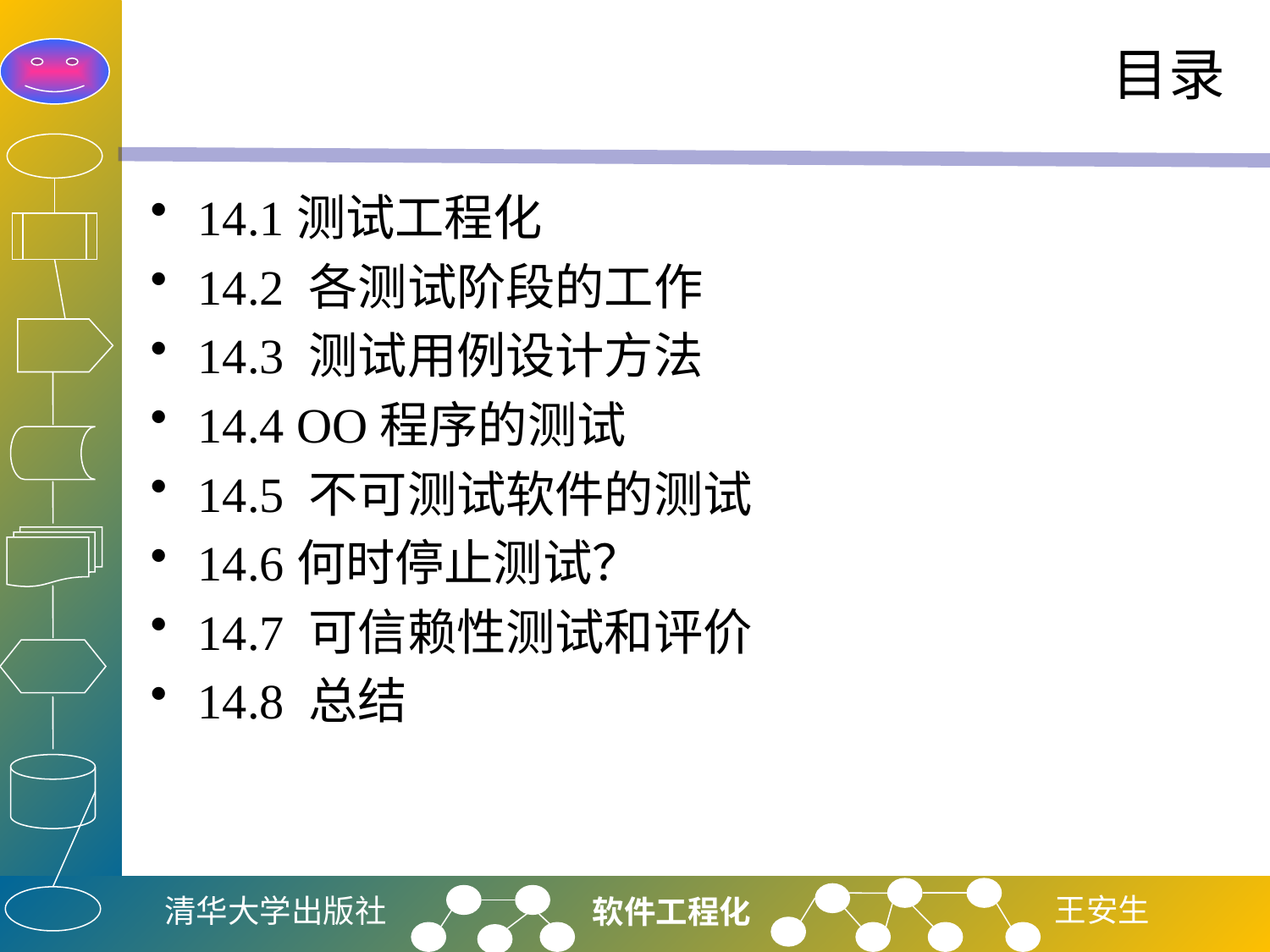

# 目录
14.1测试工程化
14.2 各测试阶段的工作
14.3 测试用例设计方法
14.4 OO程序的测试
14.5 不可测试软件的测试
14.6何时停止测试？
14.7 可信赖性测试和评价
14.8 总结